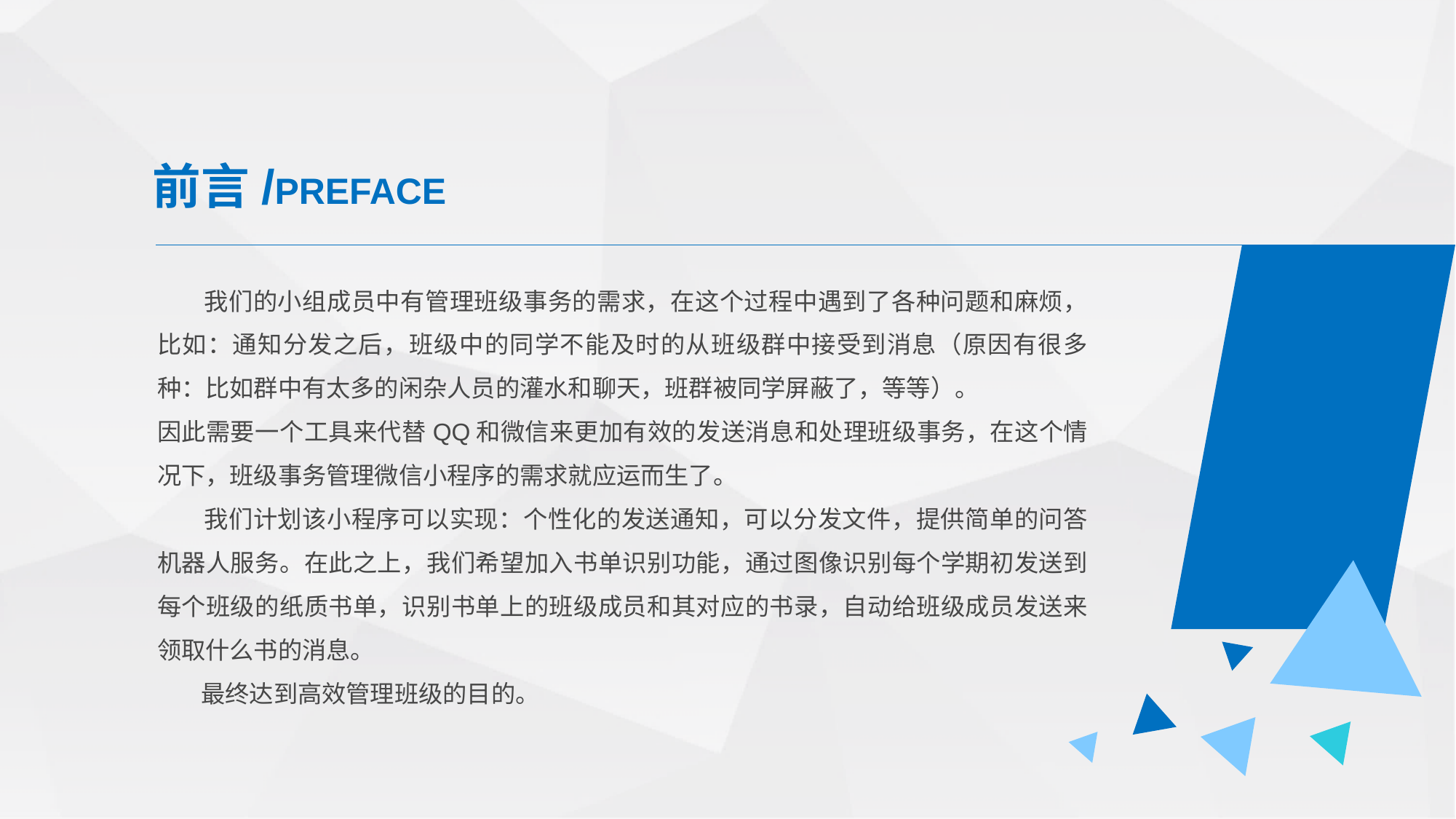

前言/PREFACE

       我们的小组成员中有管理班级事务的需求，在这个过程中遇到了各种问题和麻烦，比如：通知分发之后，班级中的同学不能及时的从班级群中接受到消息（原因有很多种：比如群中有太多的闲杂人员的灌水和聊天，班群被同学屏蔽了，等等）。
因此需要一个工具来代替QQ和微信来更加有效的发送消息和处理班级事务，在这个情况下，班级事务管理微信小程序的需求就应运而生了。
       我们计划该小程序可以实现：个性化的发送通知，可以分发文件，提供简单的问答机器人服务。在此之上，我们希望加入书单识别功能，通过图像识别每个学期初发送到每个班级的纸质书单，识别书单上的班级成员和其对应的书录，自动给班级成员发送来领取什么书的消息。
       最终达到高效管理班级的目的。